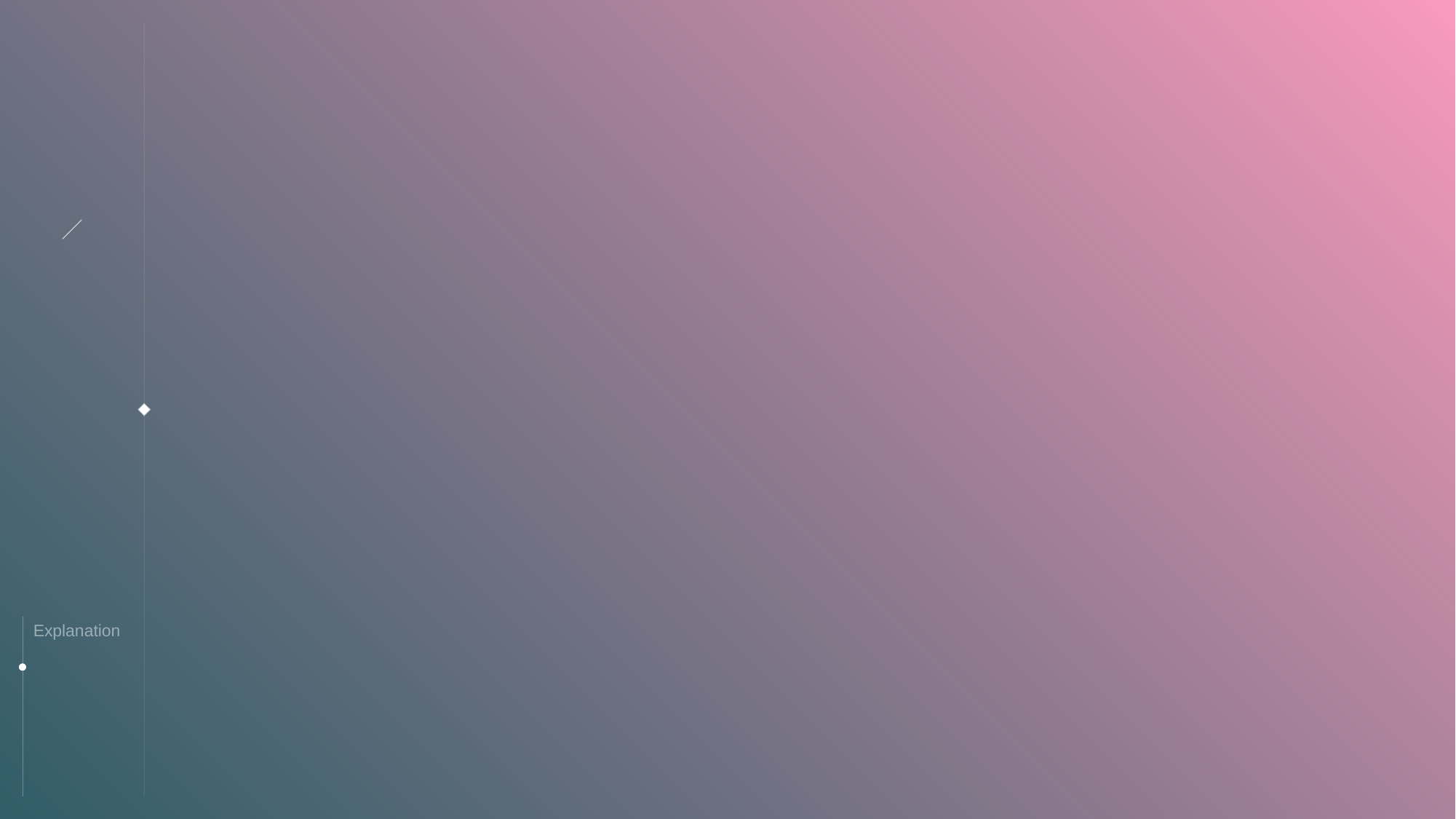

# 1. 개요
여름과 겨울철 집안에서 열과 바람을 얻기 위해 사용합니다.
집안에서 무선이기 때문에 전선의 제약을 받지 않고 자유롭게 이용이 가능합니다.
1인 가구 집안의 적막함을 해소하기 위해 외관을 꾸밈으로써
구매욕구를 일으킨다.
Explanation
Concept
Function
Practicality
Problem

12